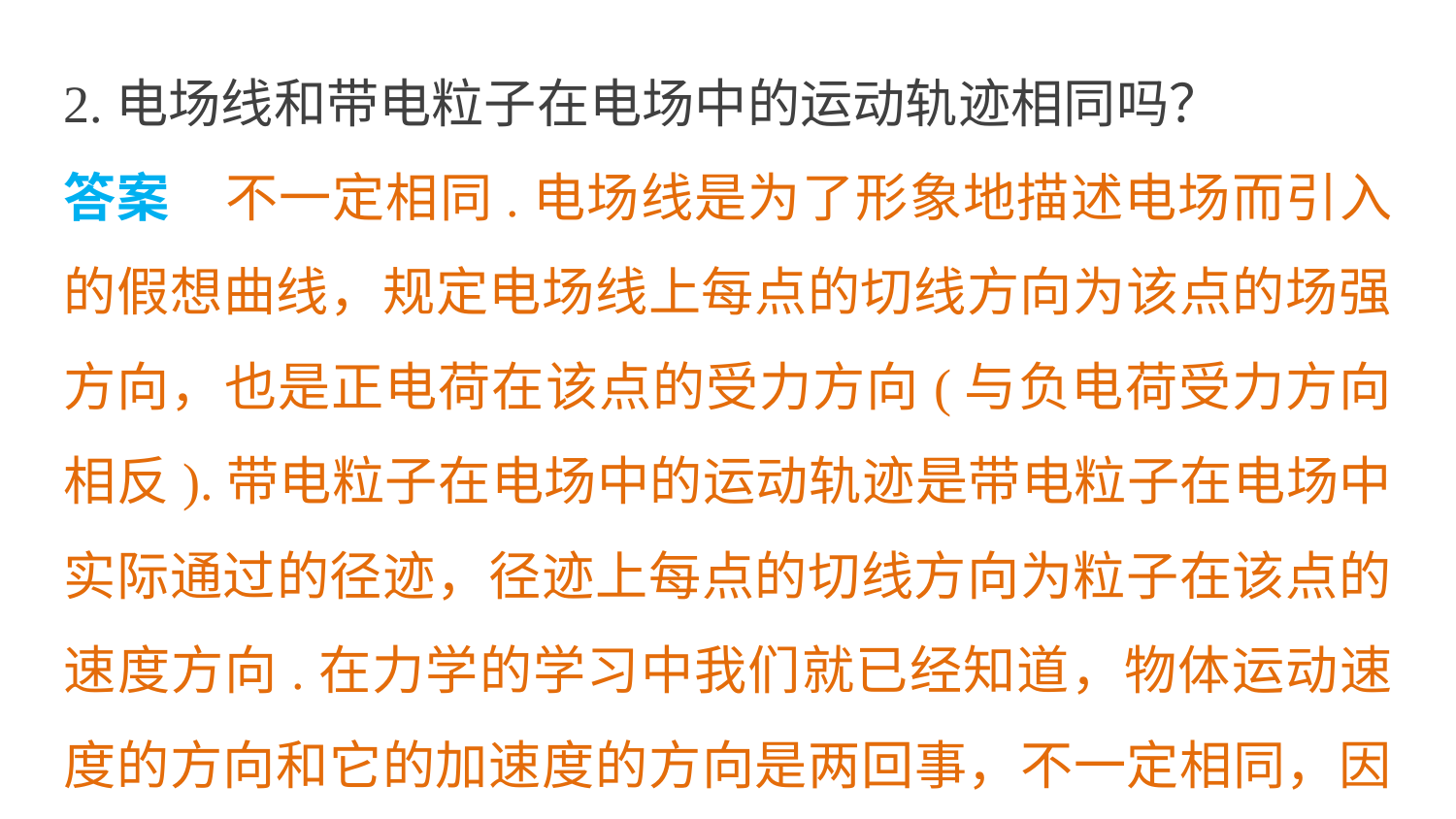

2.电场线和带电粒子在电场中的运动轨迹相同吗？
答案　不一定相同.电场线是为了形象地描述电场而引入的假想曲线，规定电场线上每点的切线方向为该点的场强方向，也是正电荷在该点的受力方向(与负电荷受力方向相反).带电粒子在电场中的运动轨迹是带电粒子在电场中实际通过的径迹，径迹上每点的切线方向为粒子在该点的速度方向.在力学的学习中我们就已经知道，物体运动速度的方向和它的加速度的方向是两回事，不一定相同，因此，